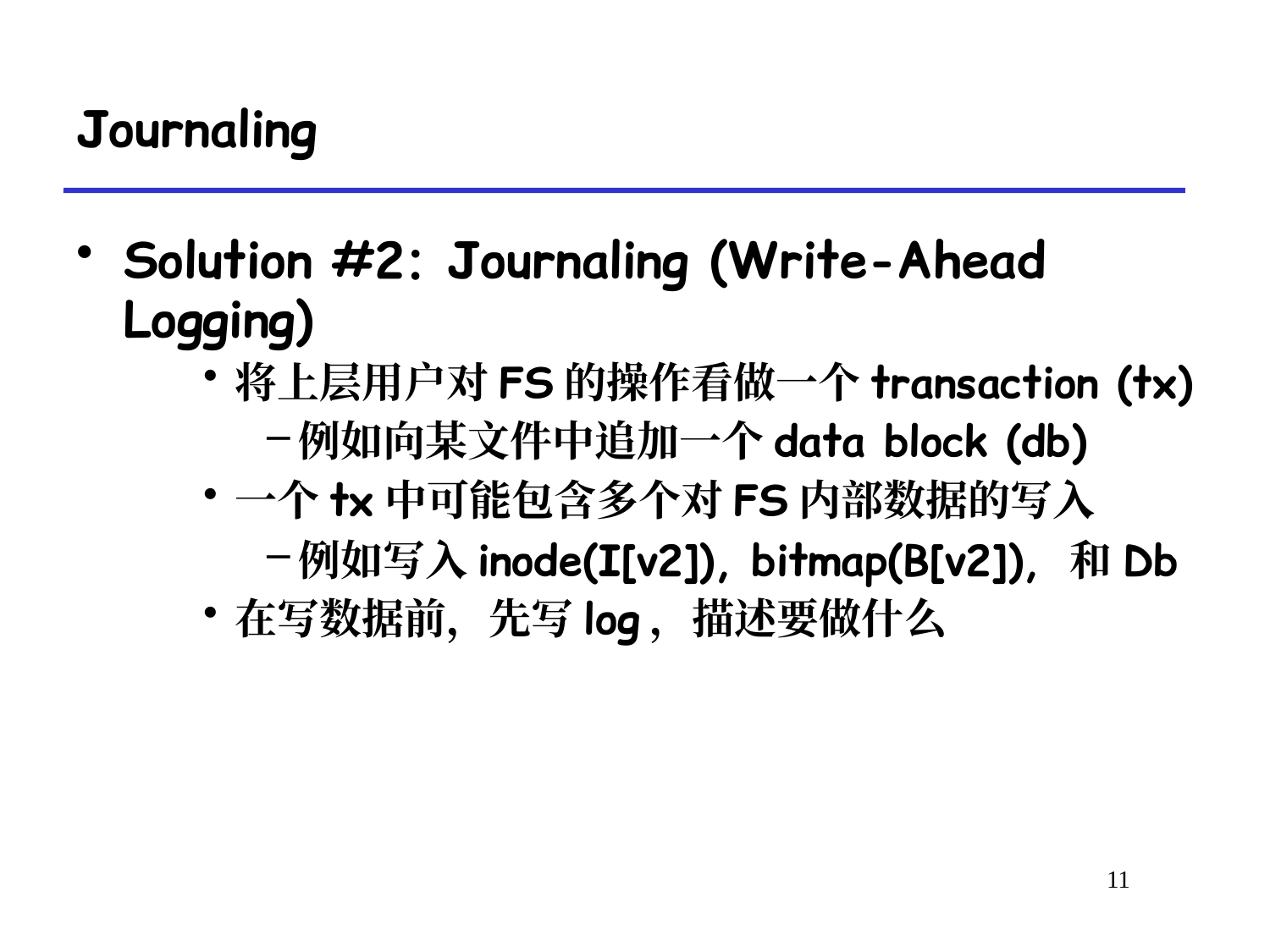

# Journaling
Solution #2: Journaling (Write-Ahead Logging)
将上层用户对FS的操作看做一个transaction (tx)
例如向某文件中追加一个data block (db)
一个tx中可能包含多个对FS内部数据的写入
例如写入inode(I[v2]), bitmap(B[v2]), 和Db
在写数据前，先写log，描述要做什么
11